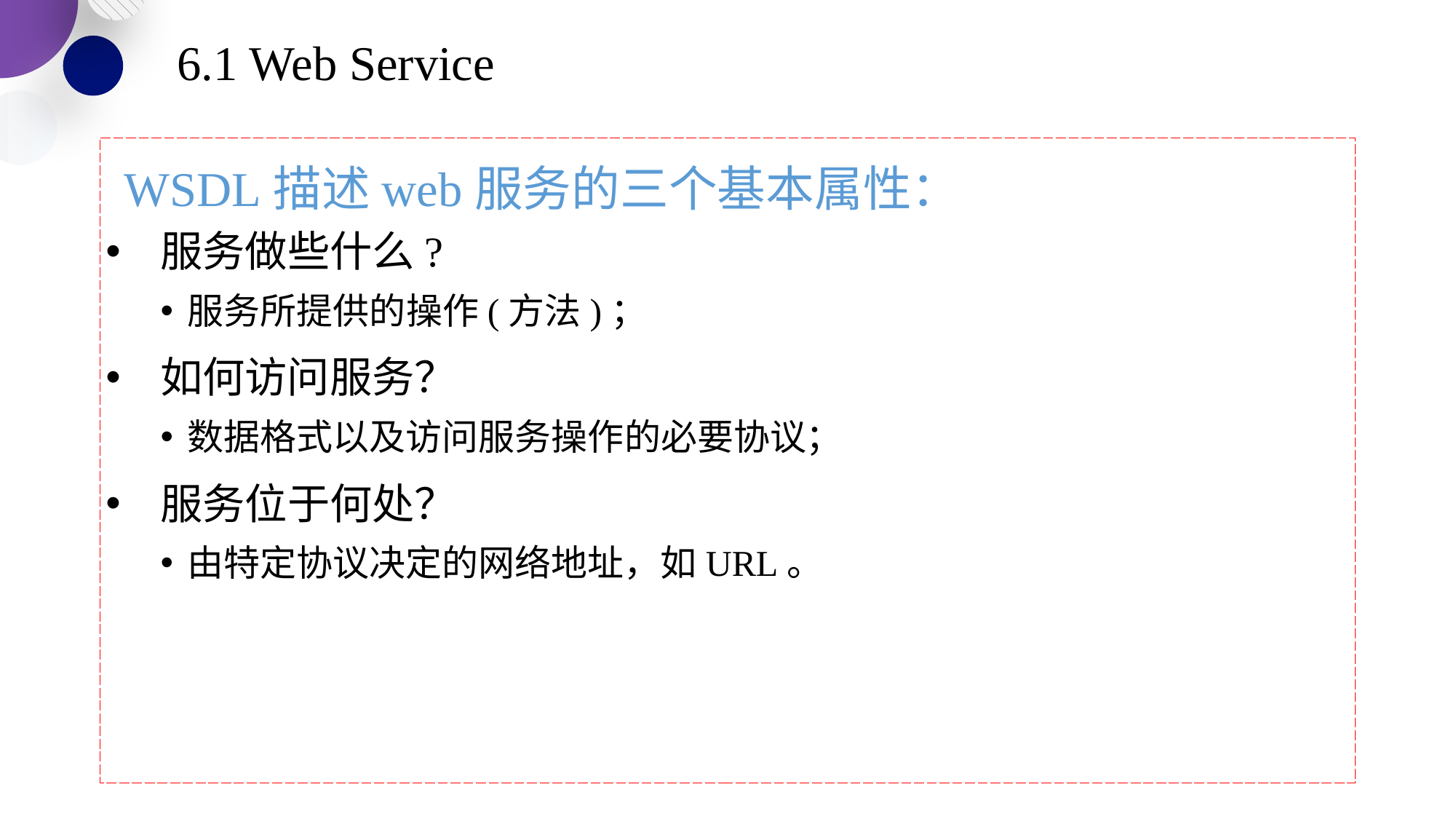

6.1 Web Service

服务做些什么?
服务所提供的操作(方法)；
如何访问服务？
数据格式以及访问服务操作的必要协议；
服务位于何处？
由特定协议决定的网络地址，如URL。

# WSDL描述web服务的三个基本属性：